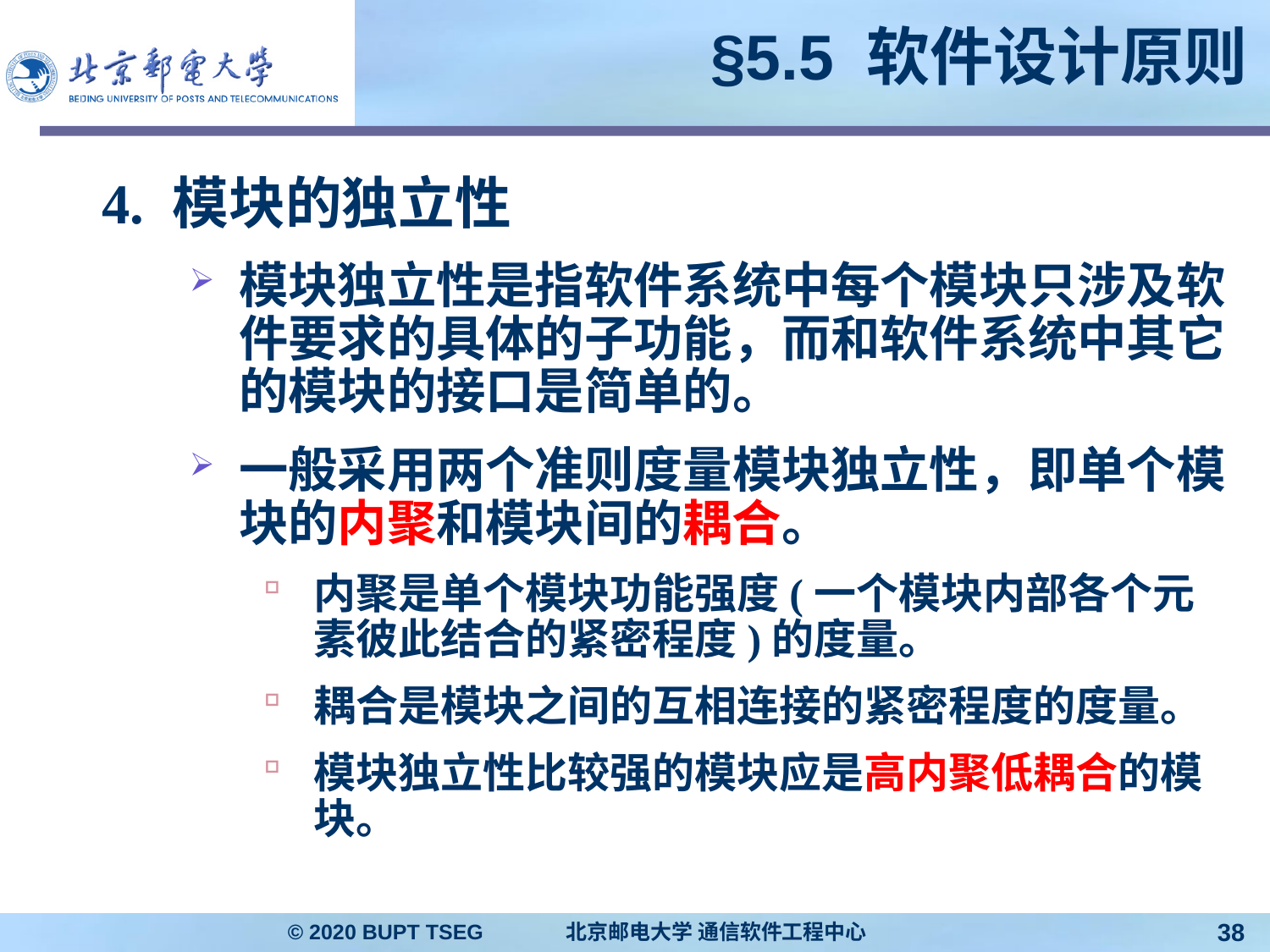

# §5.5 软件设计原则
4. 模块的独立性
模块独立性是指软件系统中每个模块只涉及软件要求的具体的子功能，而和软件系统中其它的模块的接口是简单的。
一般采用两个准则度量模块独立性，即单个模块的内聚和模块间的耦合。
内聚是单个模块功能强度(一个模块内部各个元素彼此结合的紧密程度)的度量。
耦合是模块之间的互相连接的紧密程度的度量。
模块独立性比较强的模块应是高内聚低耦合的模块。
© 2020 BUPT TSEG             北京邮电大学 通信软件工程中心